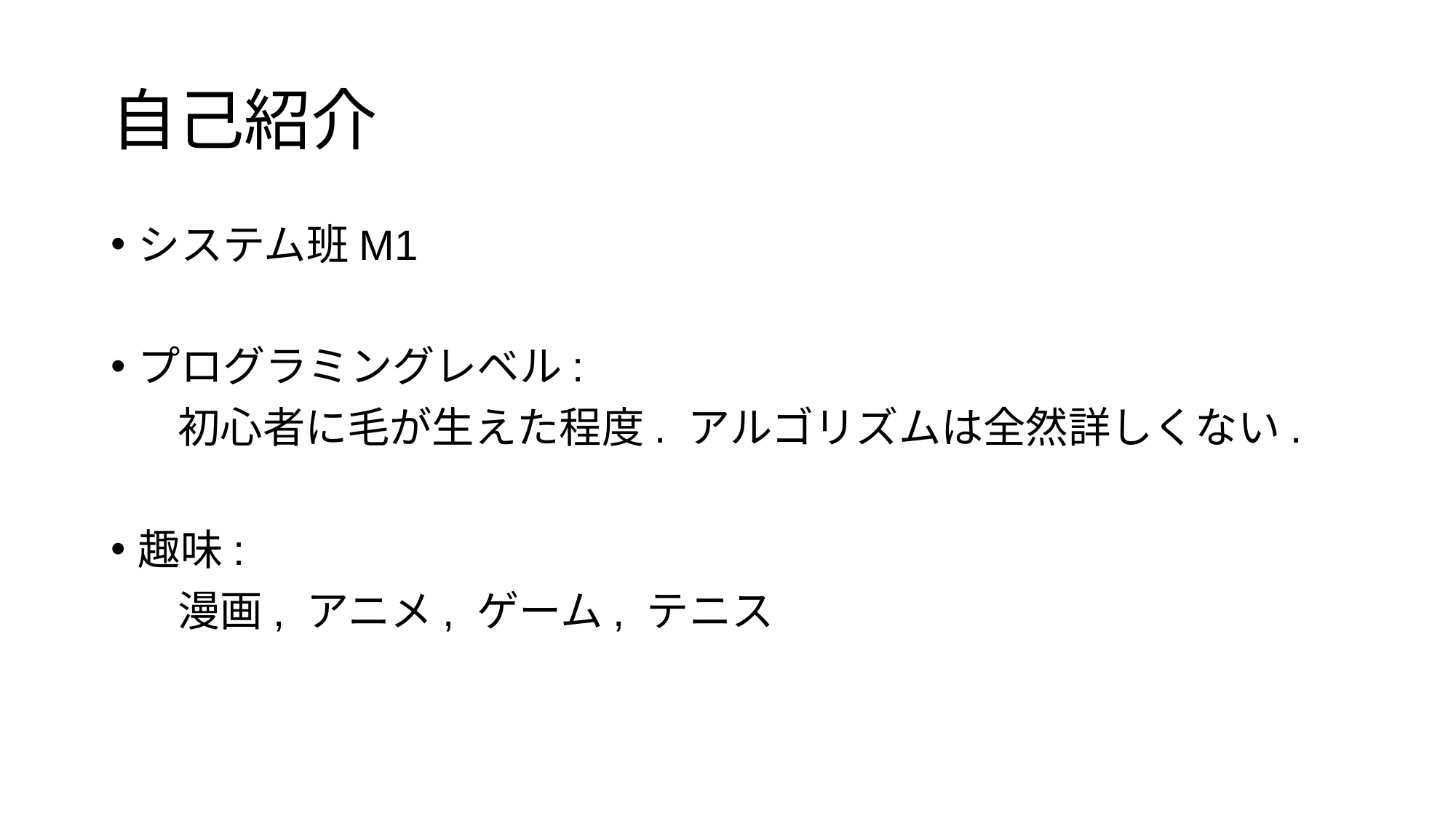

# 自己紹介
システム班M1

プログラミングレベル:
      初心者に毛が生えた程度. アルゴリズムは全然詳しくない.

趣味:
      漫画, アニメ, ゲーム, テニス